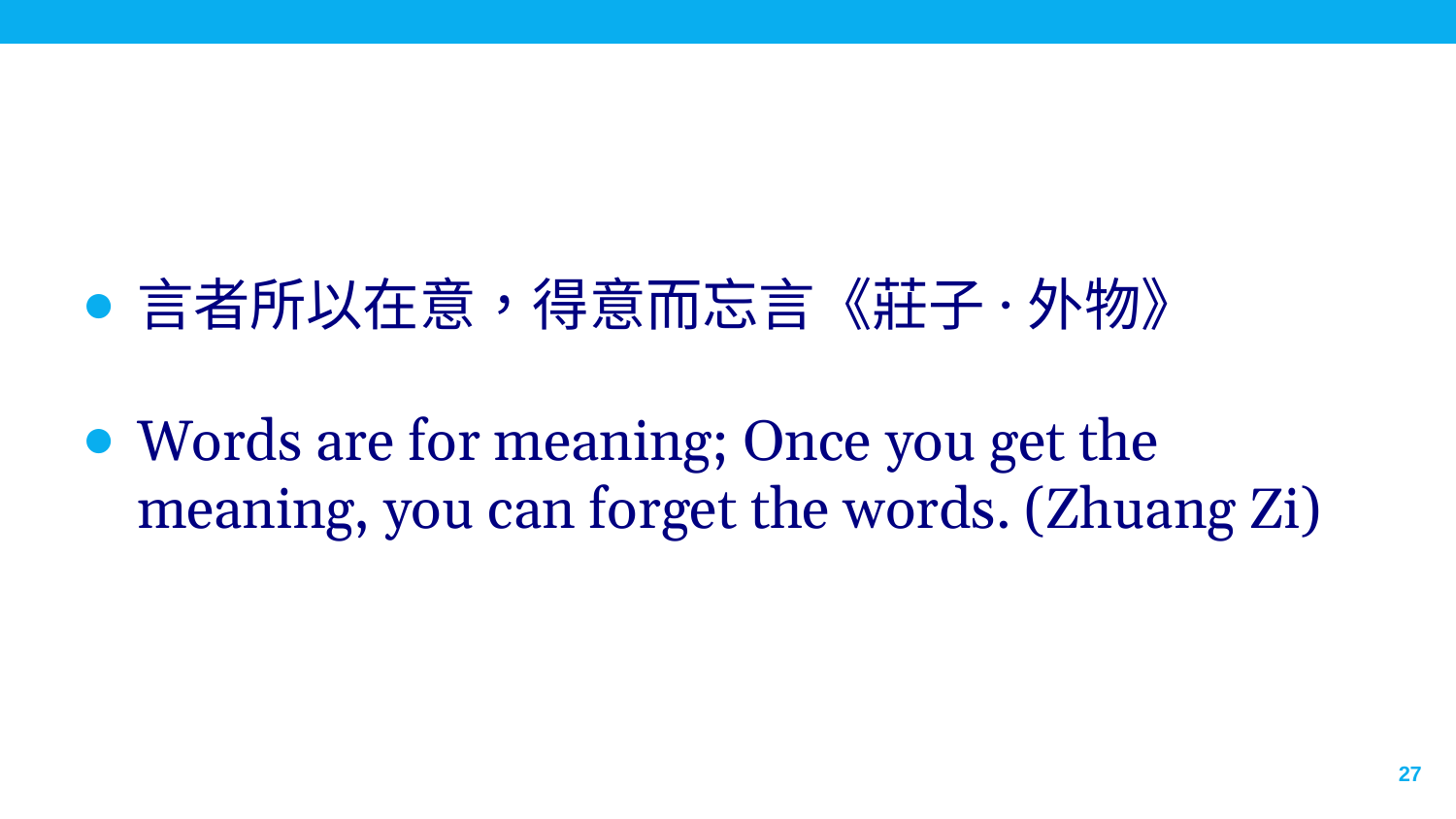

#

言者所以在意，得意而忘言《莊子·外物》

Words are for meaning; Once you get the meaning, you can forget the words. (Zhuang Zi)
27